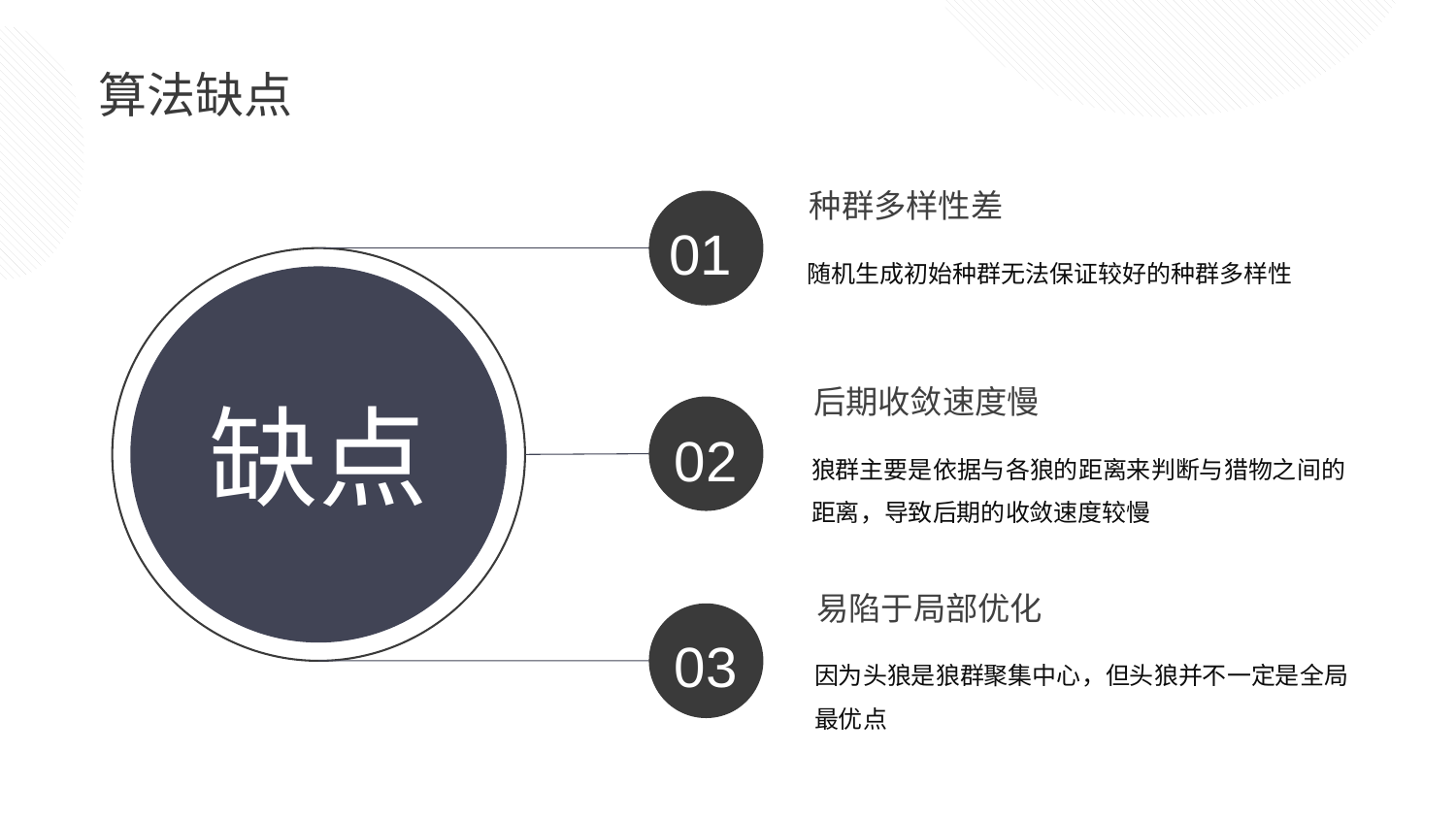

算法缺点
种群多样性差

01
随机生成初始种群无法保证较好的种群多样性

缺点
后期收敛速度慢

02
狼群主要是依据与各狼的距离来判断与猎物之间的距离，导致后期的收敛速度较慢
易陷于局部优化

03
因为头狼是狼群聚集中心，但头狼并不一定是全局最优点